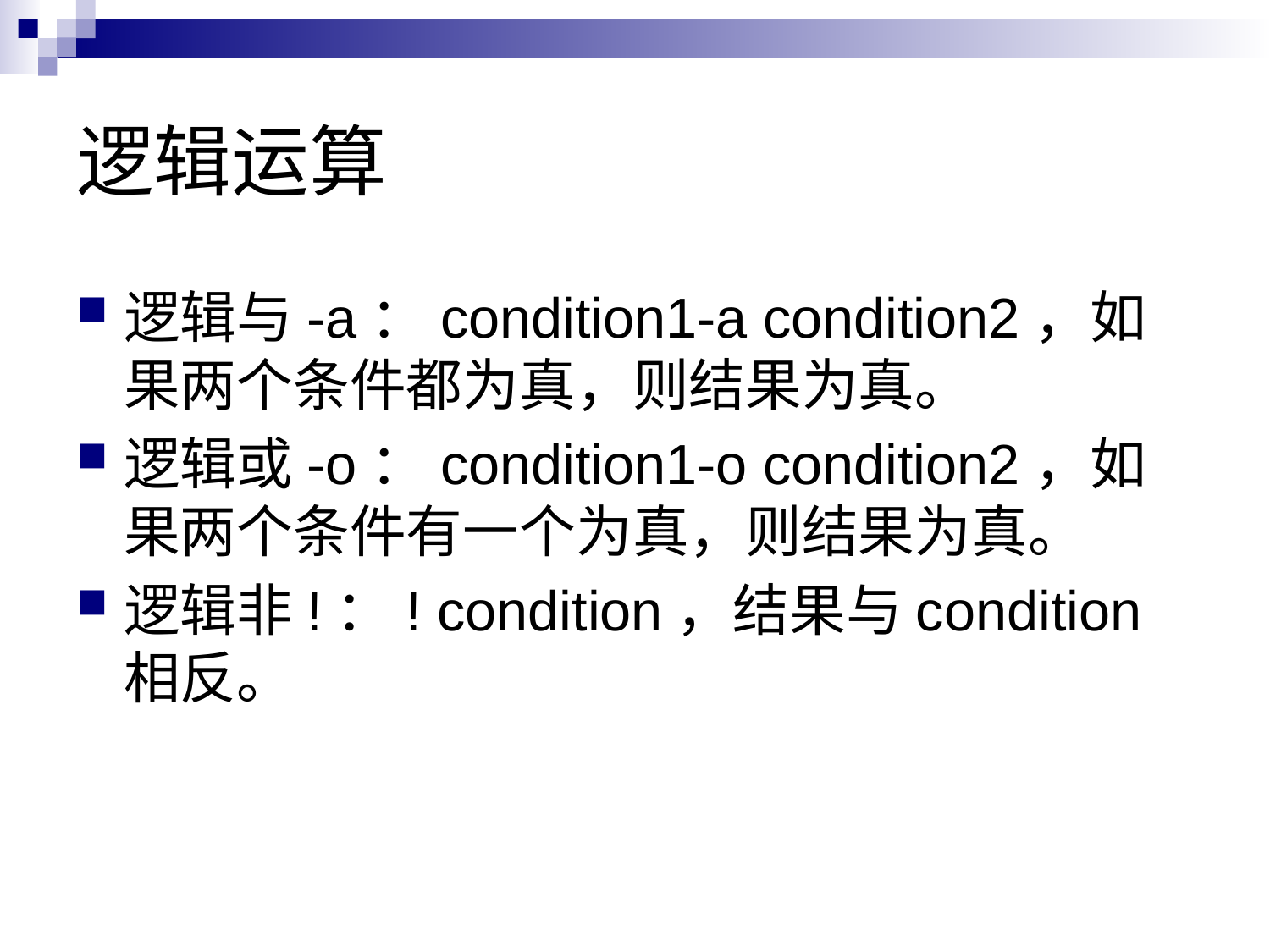

# 逻辑运算
逻辑与-a：condition1-a condition2，如果两个条件都为真，则结果为真。
逻辑或-o：condition1-o condition2，如果两个条件有一个为真，则结果为真。
逻辑非!：! condition，结果与condition相反。